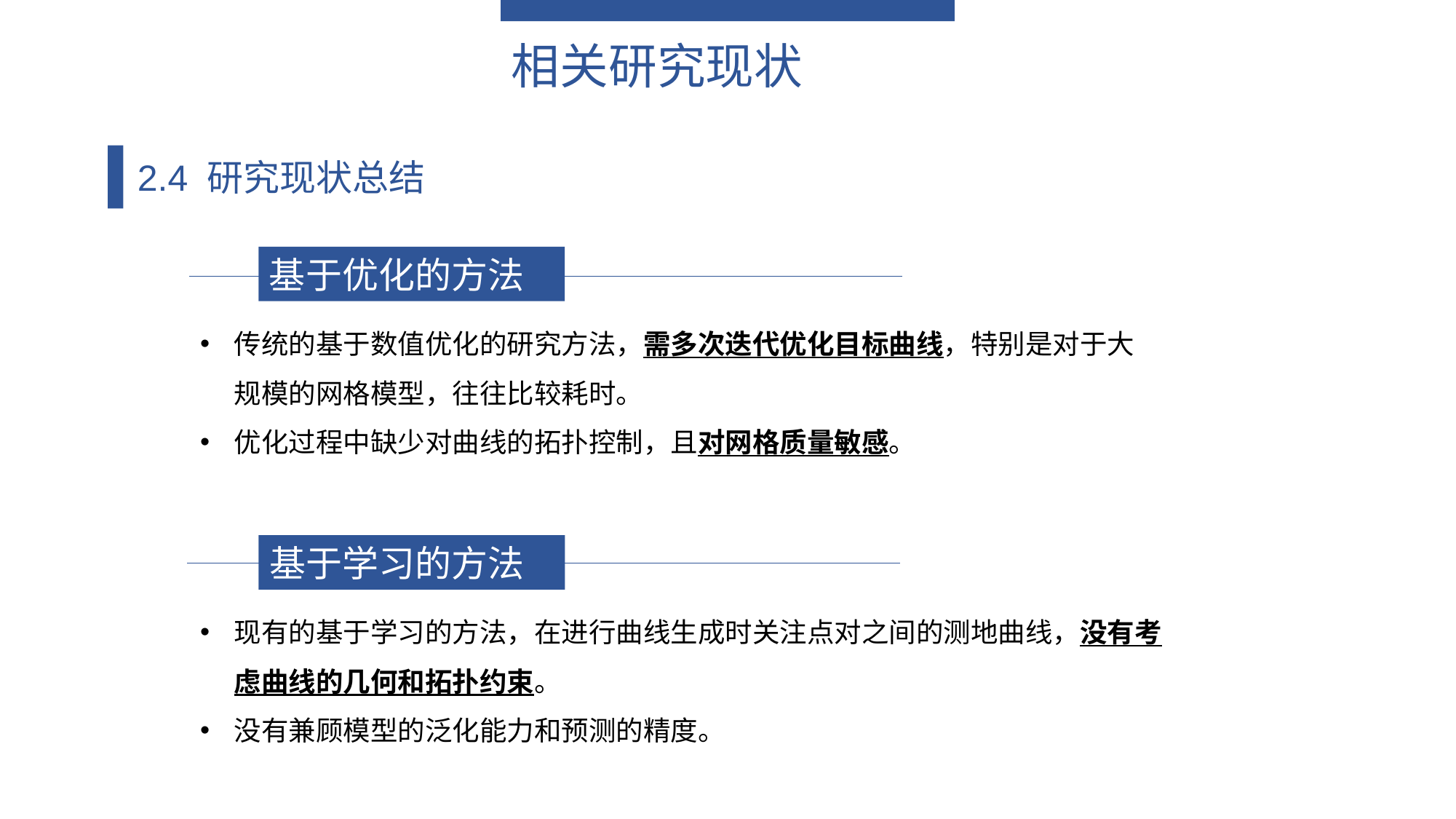

相关研究现状

2.4 研究现状总结
基于优化的方法
传统的基于数值优化的研究方法，需多次迭代优化目标曲线，特别是对于大规模的网格模型，往往比较耗时。
优化过程中缺少对曲线的拓扑控制，且对网格质量敏感。
基于学习的方法
现有的基于学习的方法，在进行曲线生成时关注点对之间的测地曲线，没有考虑曲线的几何和拓扑约束。
没有兼顾模型的泛化能力和预测的精度。